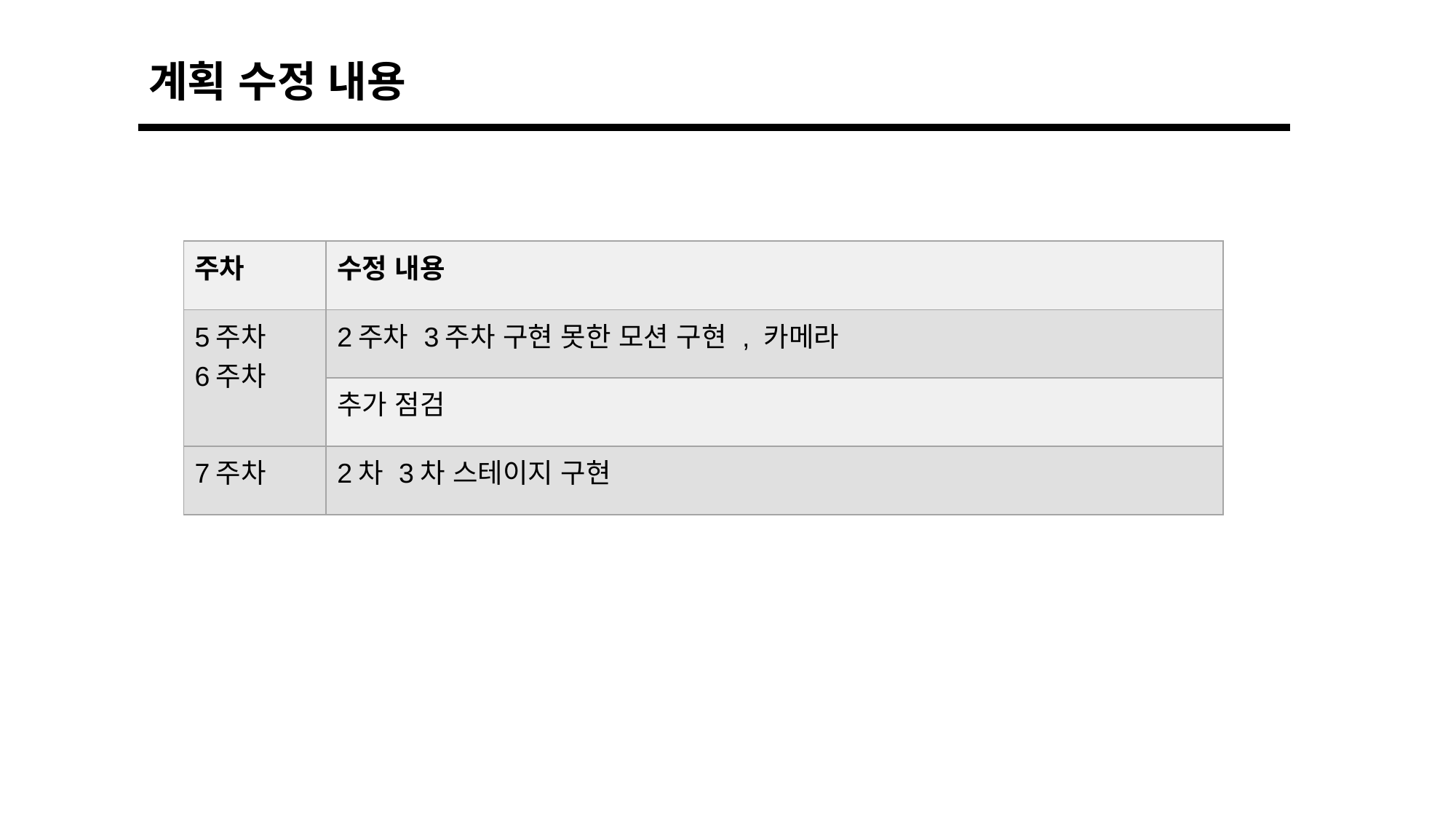

계획 수정 내용
| 주차 | 수정 내용 |
| --- | --- |
| 5주차 6주차 | 2주차 3주차 구현 못한 모션 구현 , 카메라 |
| 6주차 | 추가 점검 |
| 7주차 | 2차 3차 스테이지 구현 |